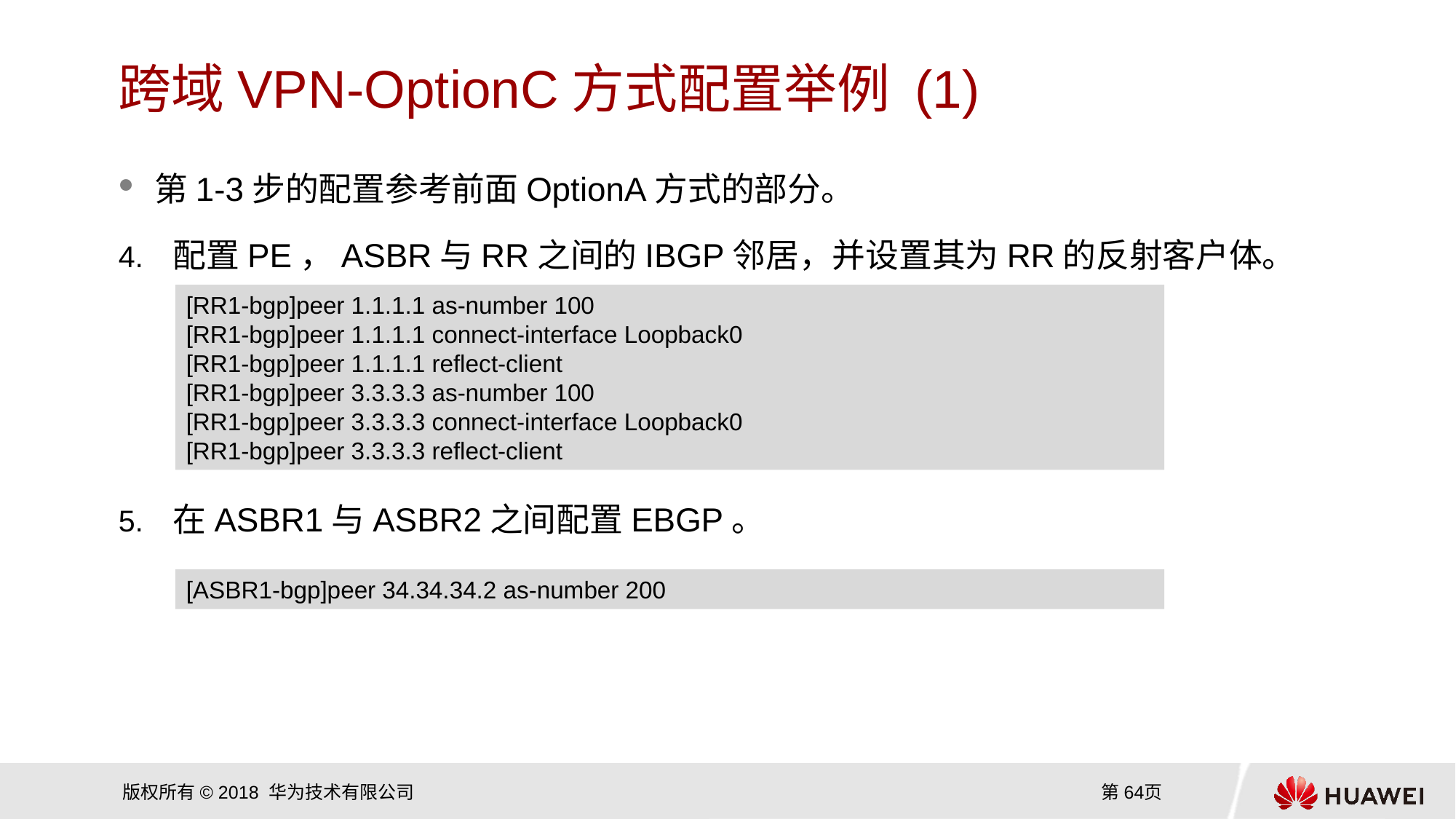

# 跨域VPN-OptionC方式配置举例 (1)
第1-3步的配置参考前面OptionA方式的部分。
配置PE，ASBR与RR之间的IBGP邻居，并设置其为RR的反射客户体。

在ASBR1与ASBR2之间配置EBGP。

[RR1-bgp]peer 1.1.1.1 as-number 100
[RR1-bgp]peer 1.1.1.1 connect-interface Loopback0
[RR1-bgp]peer 1.1.1.1 reflect-client
[RR1-bgp]peer 3.3.3.3 as-number 100
[RR1-bgp]peer 3.3.3.3 connect-interface Loopback0
[RR1-bgp]peer 3.3.3.3 reflect-client
[ASBR1-bgp]peer 34.34.34.2 as-number 200